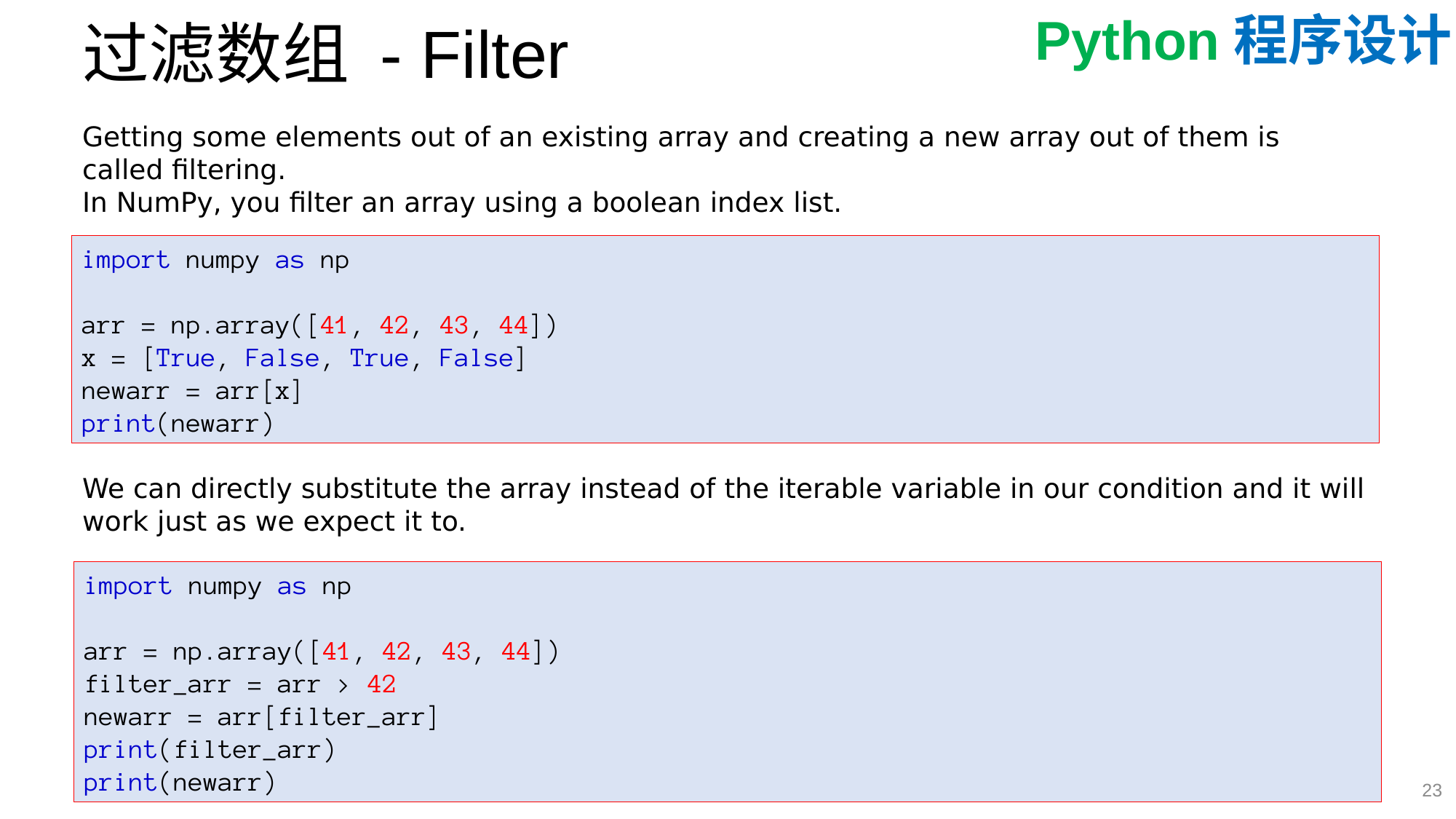

# 过滤数组 - Filter
Getting some elements out of an existing array and creating a new array out of them is called filtering.
In NumPy, you filter an array using a boolean index list.
import numpy as np
arr = np.array([41, 42, 43, 44])
x = [True, False, True, False]
newarr = arr[x]
print(newarr)
We can directly substitute the array instead of the iterable variable in our condition and it will work just as we expect it to.
import numpy as np
arr = np.array([41, 42, 43, 44])
filter_arr = arr > 42
newarr = arr[filter_arr]
print(filter_arr)
print(newarr)
23